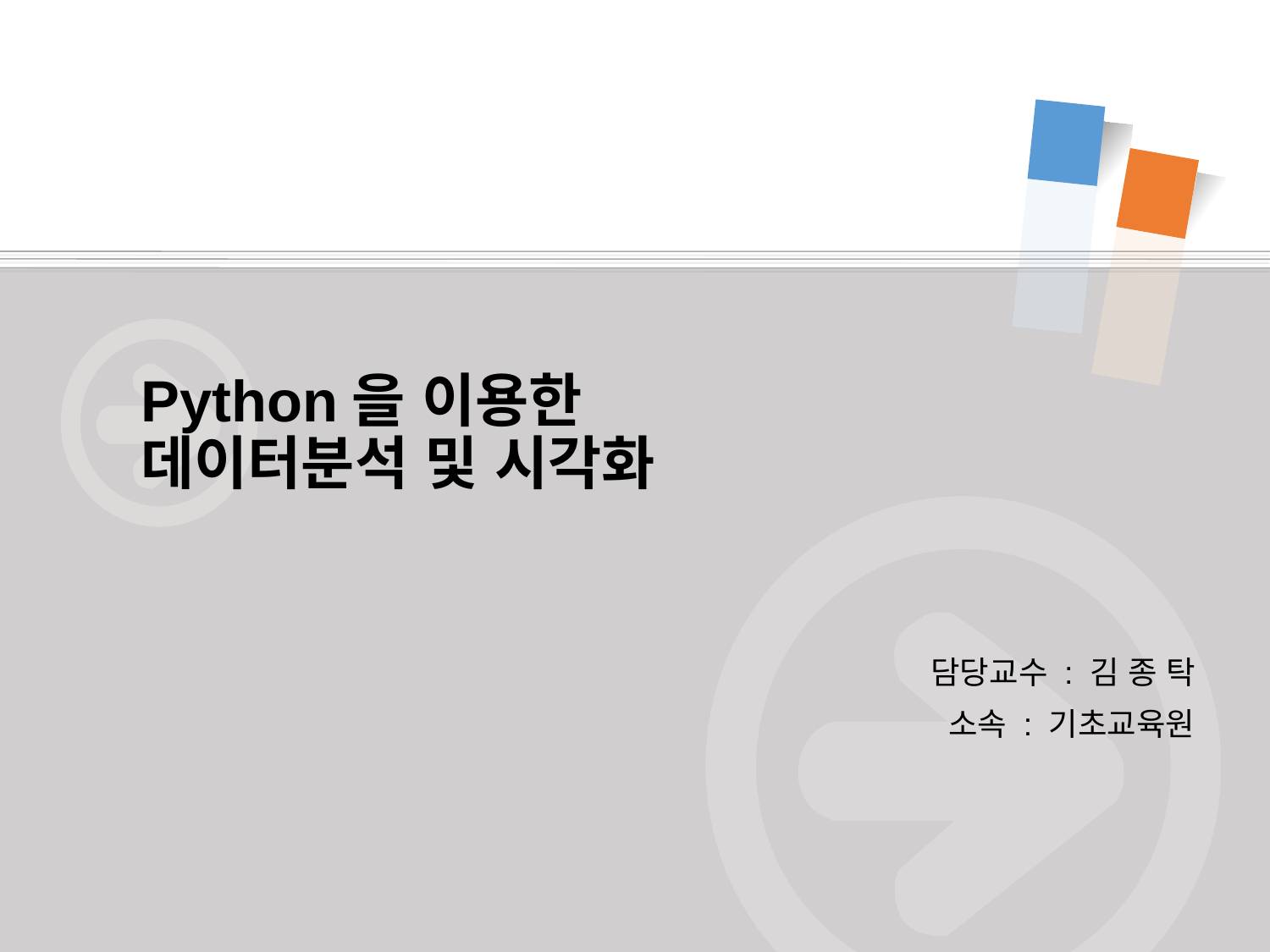

# Python을 이용한 데이터분석 및 시각화
담당교수 : 김 종 탁
소속 : 기초교육원